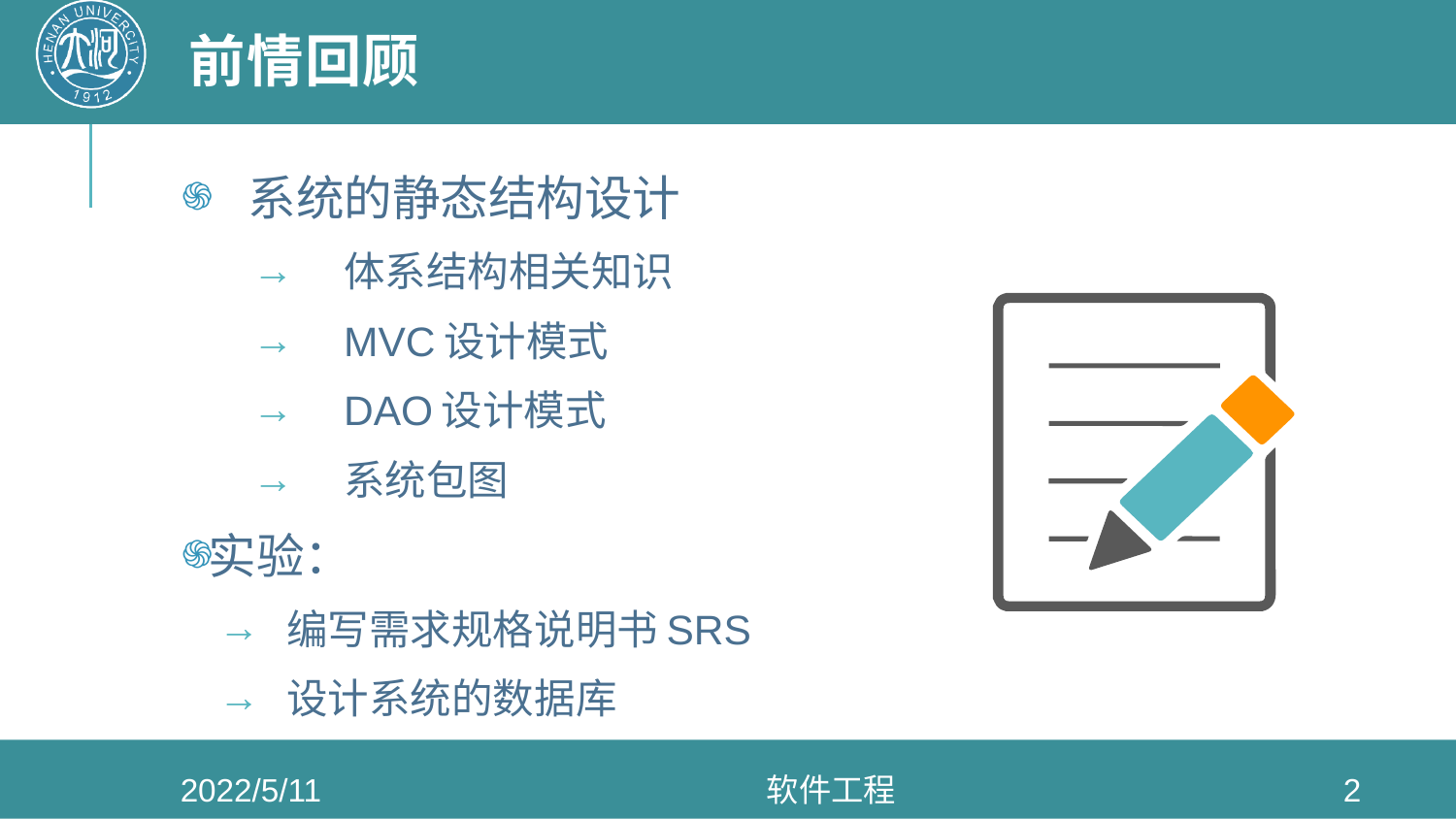

# 前情回顾
系统的静态结构设计
体系结构相关知识
MVC设计模式
DAO设计模式
系统包图
实验：
编写需求规格说明书SRS
设计系统的数据库

2022/5/11
软件工程
2